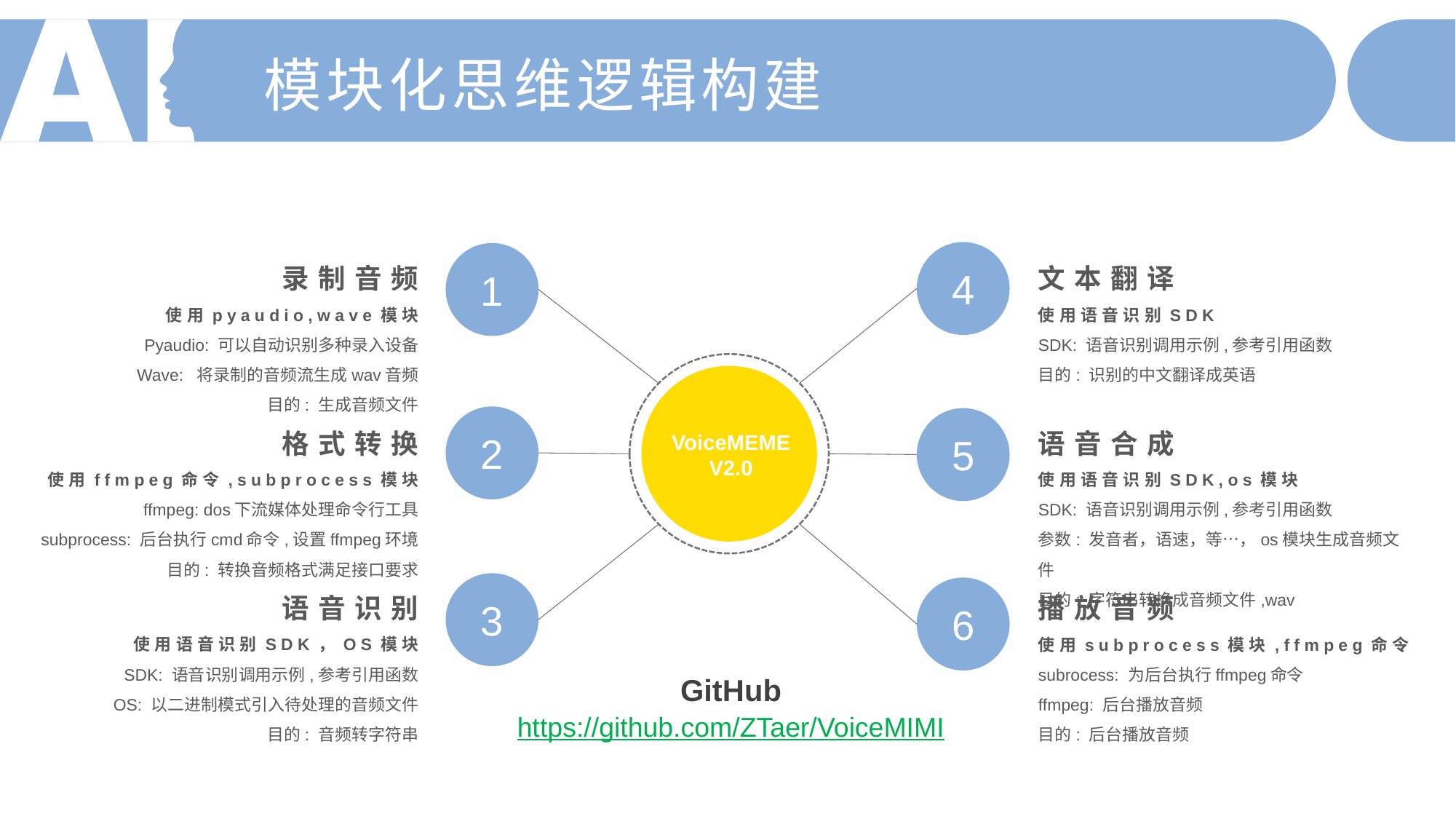

模块化思维逻辑构建
录制音频
使用pyaudio,wave模块
Pyaudio: 可以自动识别多种录入设备
Wave:  将录制的音频流生成wav音频
目的: 生成音频文件
文本翻译
使用语音识别SDK
SDK: 语音识别调用示例,参考引用函数
目的: 识别的中文翻译成英语

4
1

格式转换
使用ffmpeg命令,subprocess模块
ffmpeg: dos下流媒体处理命令行工具
subprocess: 后台执行cmd命令,设置ffmpeg环境
目的: 转换音频格式满足接口要求

语音合成
使用语音识别SDK,os模块
SDK: 语音识别调用示例,参考引用函数
参数: 发音者，语速，等…，os模块生成音频文件
目的: 字符串转换成音频文件,wav

2
5
VoiceMEME
V2.0
语音识别
使用语音识别SDK，OS模块
SDK: 语音识别调用示例,参考引用函数
OS: 以二进制模式引入待处理的音频文件
目的: 音频转字符串

播放音频
使用subprocess模块,ffmpeg命令
subrocess: 为后台执行ffmpeg命令
ffmpeg: 后台播放音频
目的: 后台播放音频
3
6
GitHub
https://github.com/ZTaer/VoiceMIMI